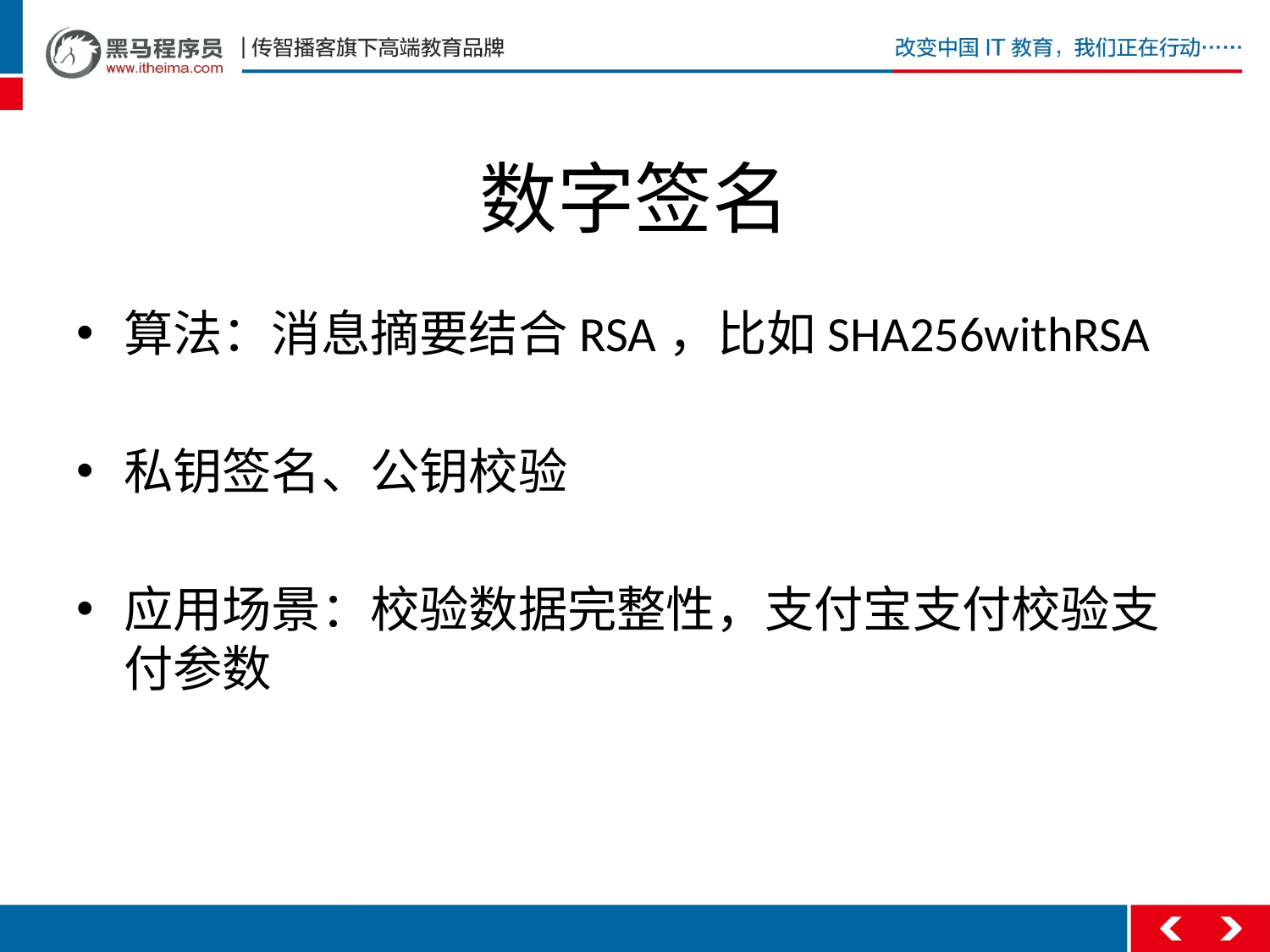

# 数字签名
算法：消息摘要结合RSA，比如SHA256withRSA

私钥签名、公钥校验

应用场景：校验数据完整性，支付宝支付校验支付参数